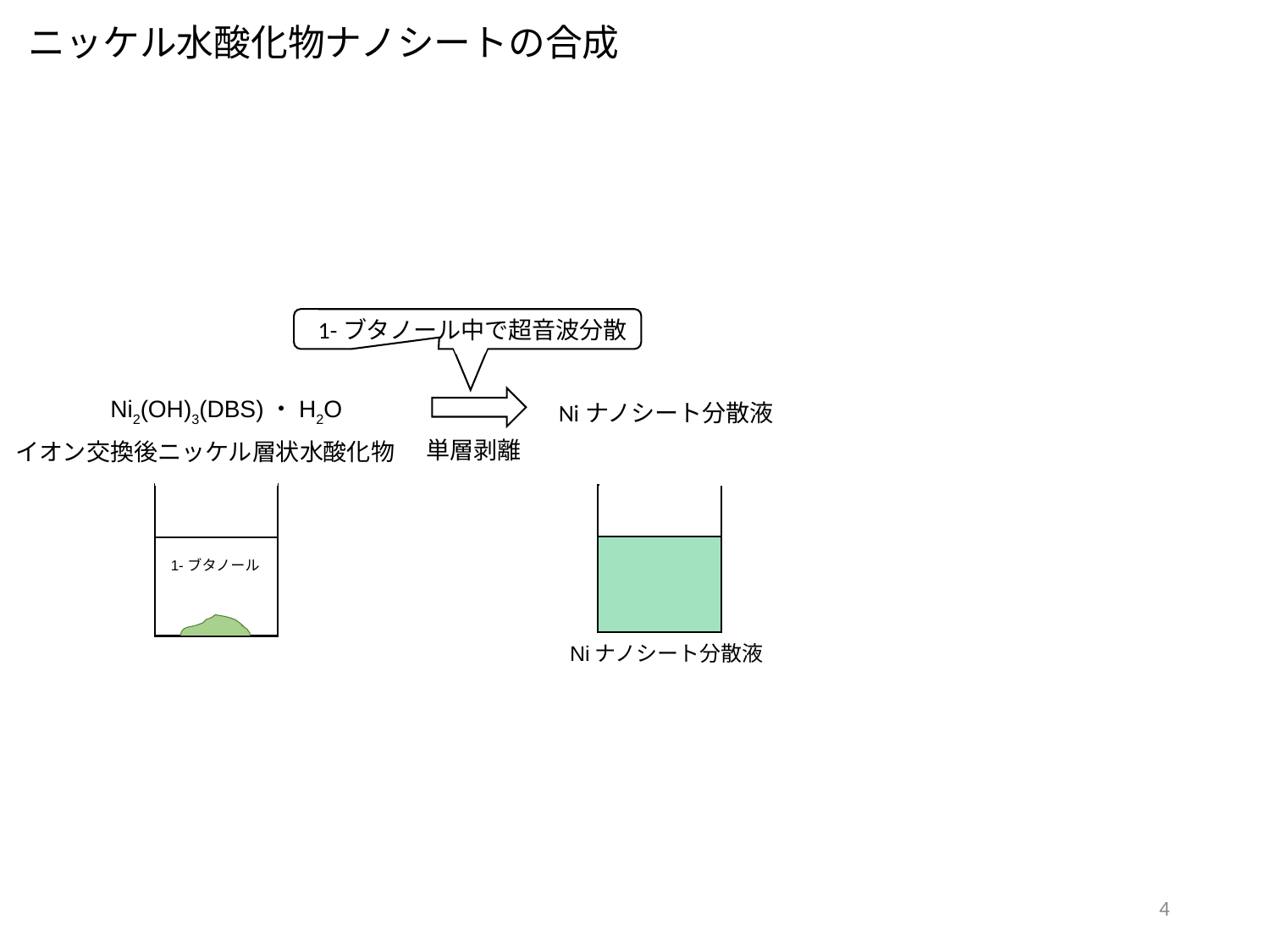

ニッケル水酸化物ナノシートの合成

1-ブタノール中で超音波分散

Ni2(OH)3(DBS)・H2O
イオン交換後ニッケル層状水酸化物
Niナノシート分散液
単層剥離

1-ブタノール

Niナノシート分散液
4